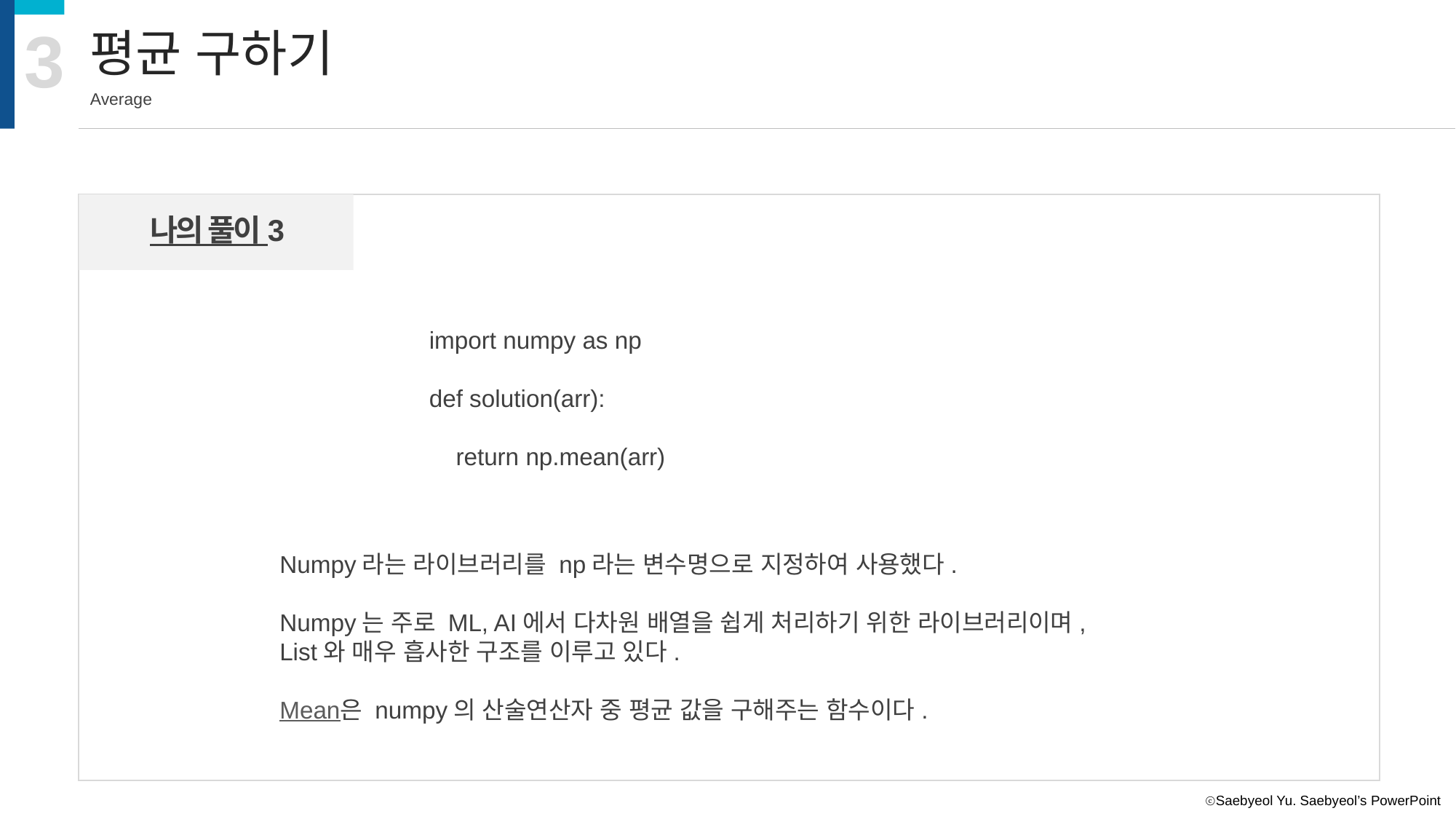

3
평균 구하기
Average

나의 풀이 3
import numpy as np

def solution(arr):

    return np.mean(arr)
Numpy라는 라이브러리를 np라는 변수명으로 지정하여 사용했다.

Numpy는 주로 ML, AI에서 다차원 배열을 쉽게 처리하기 위한 라이브러리이며,
List와 매우 흡사한 구조를 이루고 있다.

Mean은 numpy의 산술연산자 중 평균 값을 구해주는 함수이다.